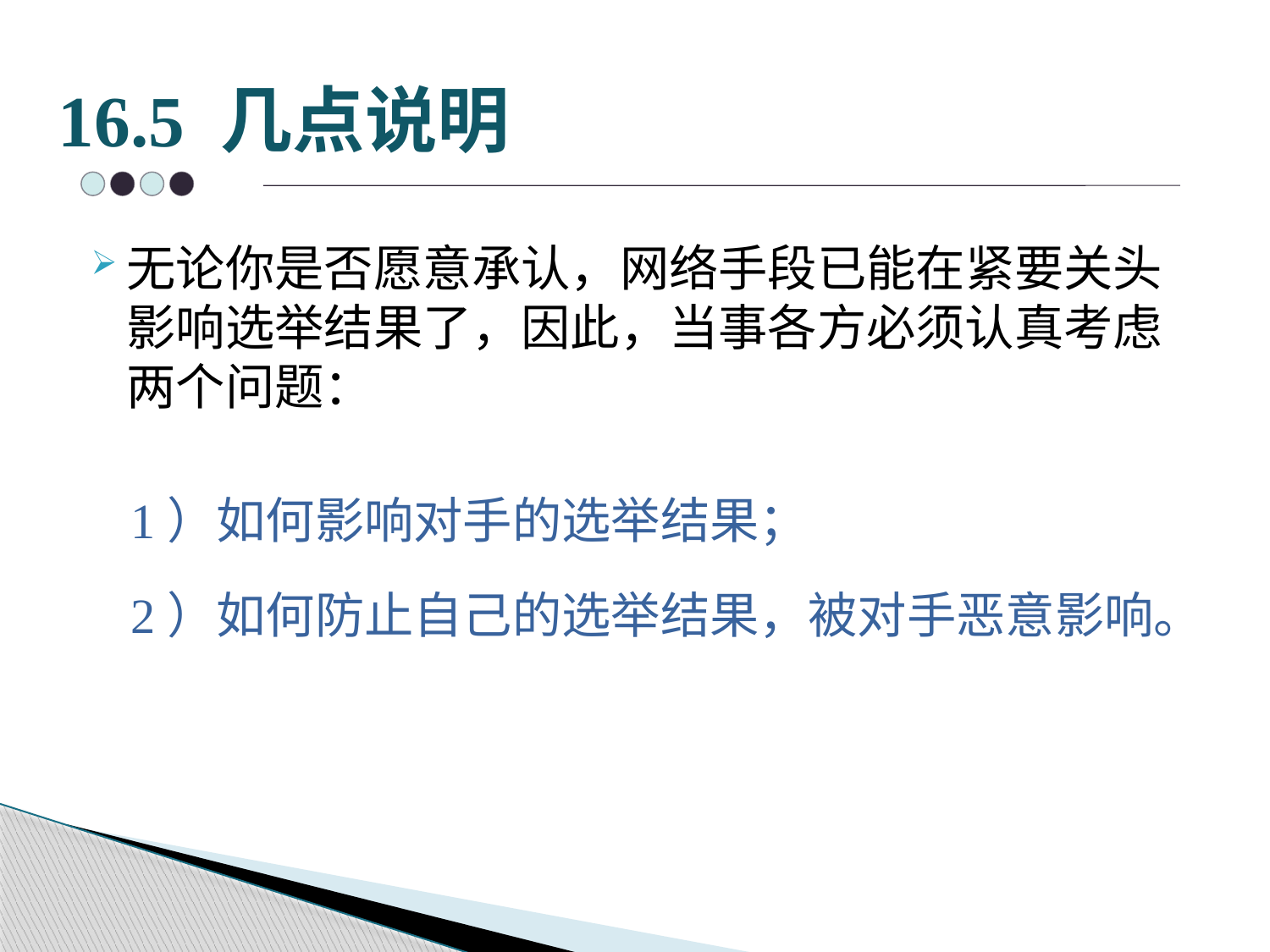

# 16.5 几点说明

无论你是否愿意承认，网络手段已能在紧要关头影响选举结果了，因此，当事各方必须认真考虑两个问题：

1）如何影响对手的选举结果；
2）如何防止自己的选举结果，被对手恶意影响。